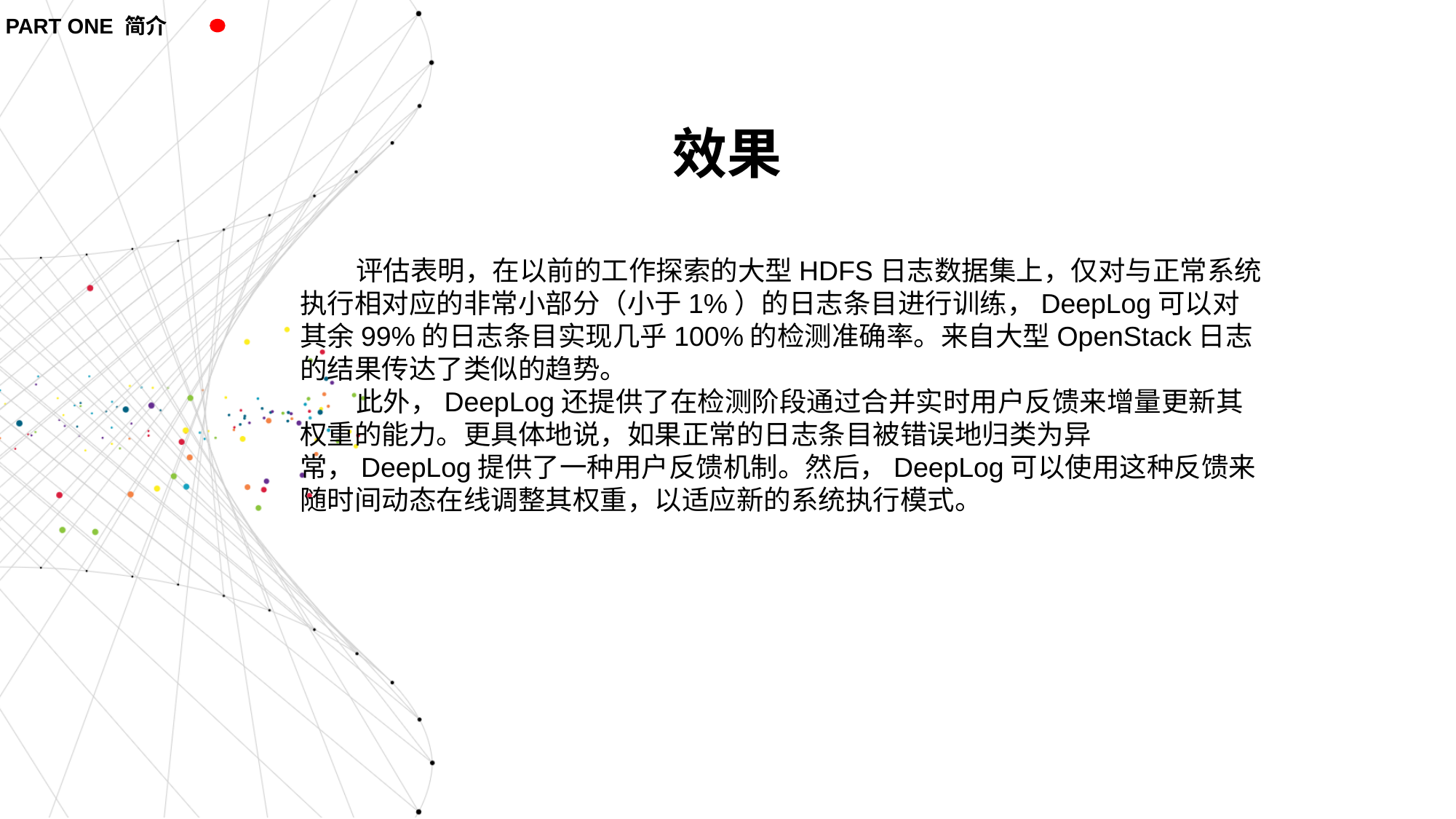

PART ONE 简介

效果
        评估表明，在以前的工作探索的大型HDFS日志数据集上，仅对与正常系统执行相对应的非常小部分（小于1%）的日志条目进行训练，DeepLog可以对其余99%的日志条目实现几乎100%的检测准确率。来自大型OpenStack日志的结果传达了类似的趋势。
        此外，DeepLog还提供了在检测阶段通过合并实时用户反馈来增量更新其权重的能力。更具体地说，如果正常的日志条目被错误地归类为异常，DeepLog提供了一种用户反馈机制。然后，DeepLog可以使用这种反馈来随时间动态在线调整其权重，以适应新的系统执行模式。